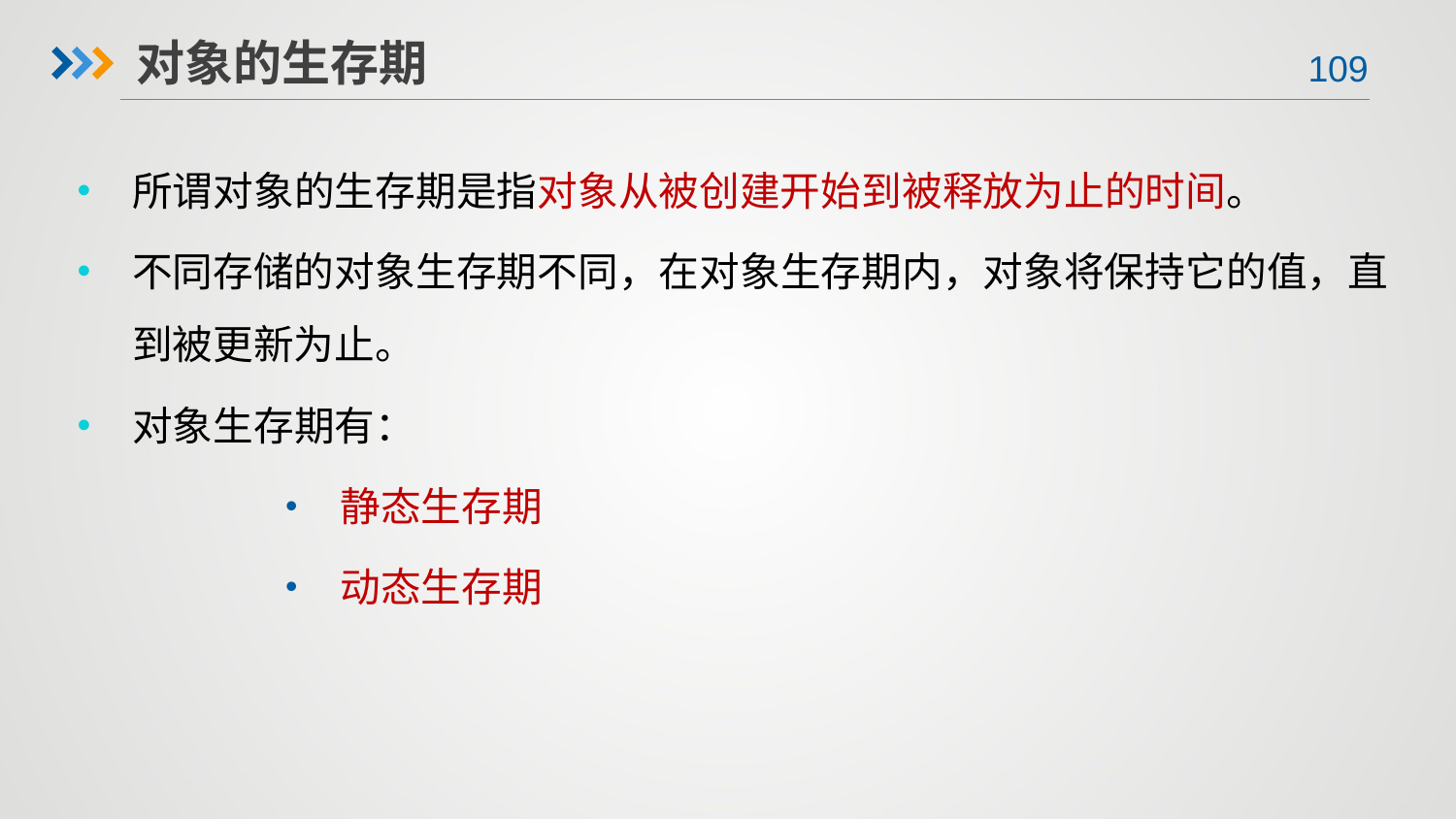

对象的生存期
所谓对象的生存期是指对象从被创建开始到被释放为止的时间。
不同存储的对象生存期不同，在对象生存期内，对象将保持它的值，直到被更新为止。
对象生存期有：
静态生存期
动态生存期